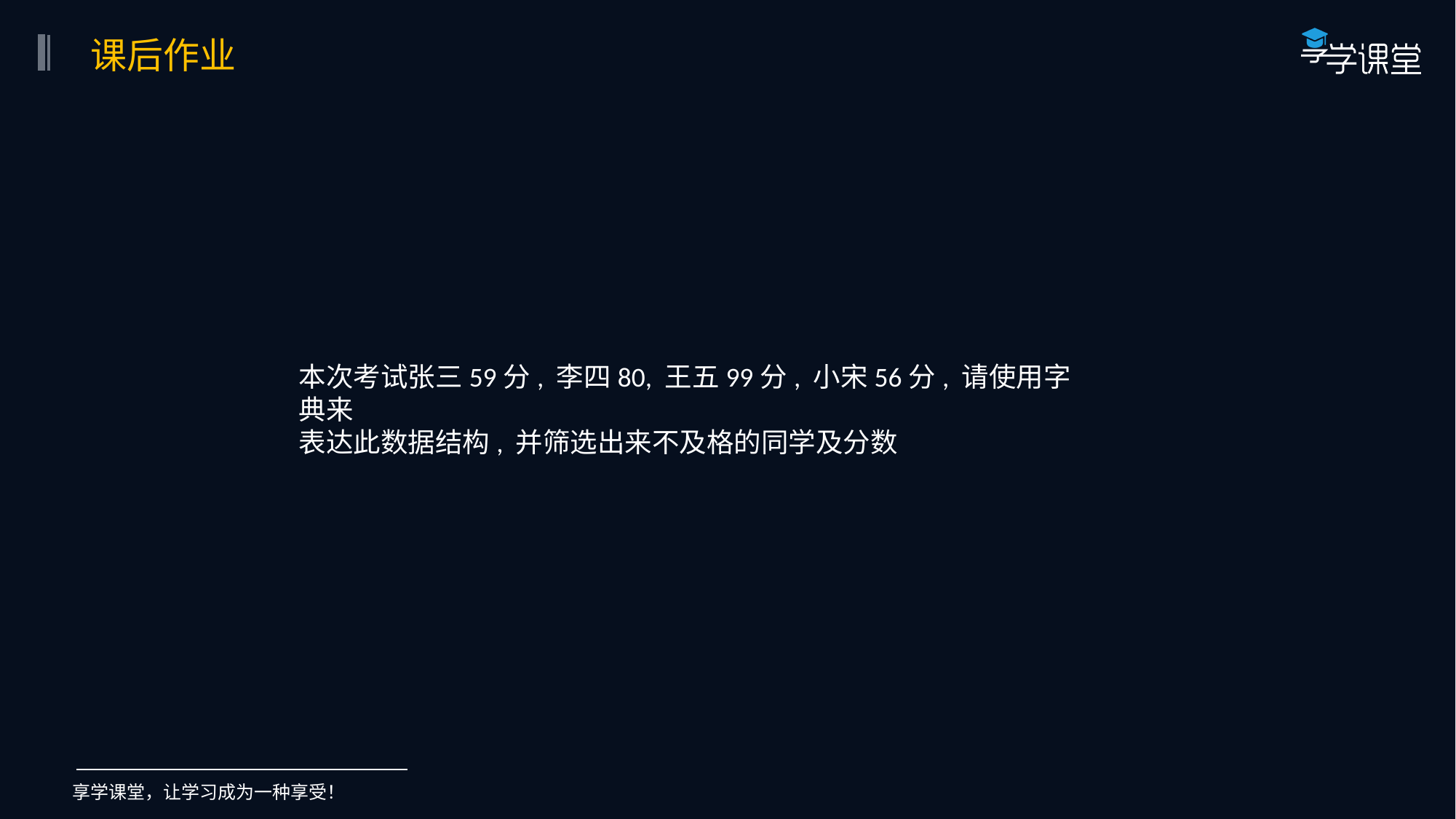

课后作业
本次考试张三59分, 李四80, 王五99分, 小宋56分, 请使用字典来
表达此数据结构, 并筛选出来不及格的同学及分数